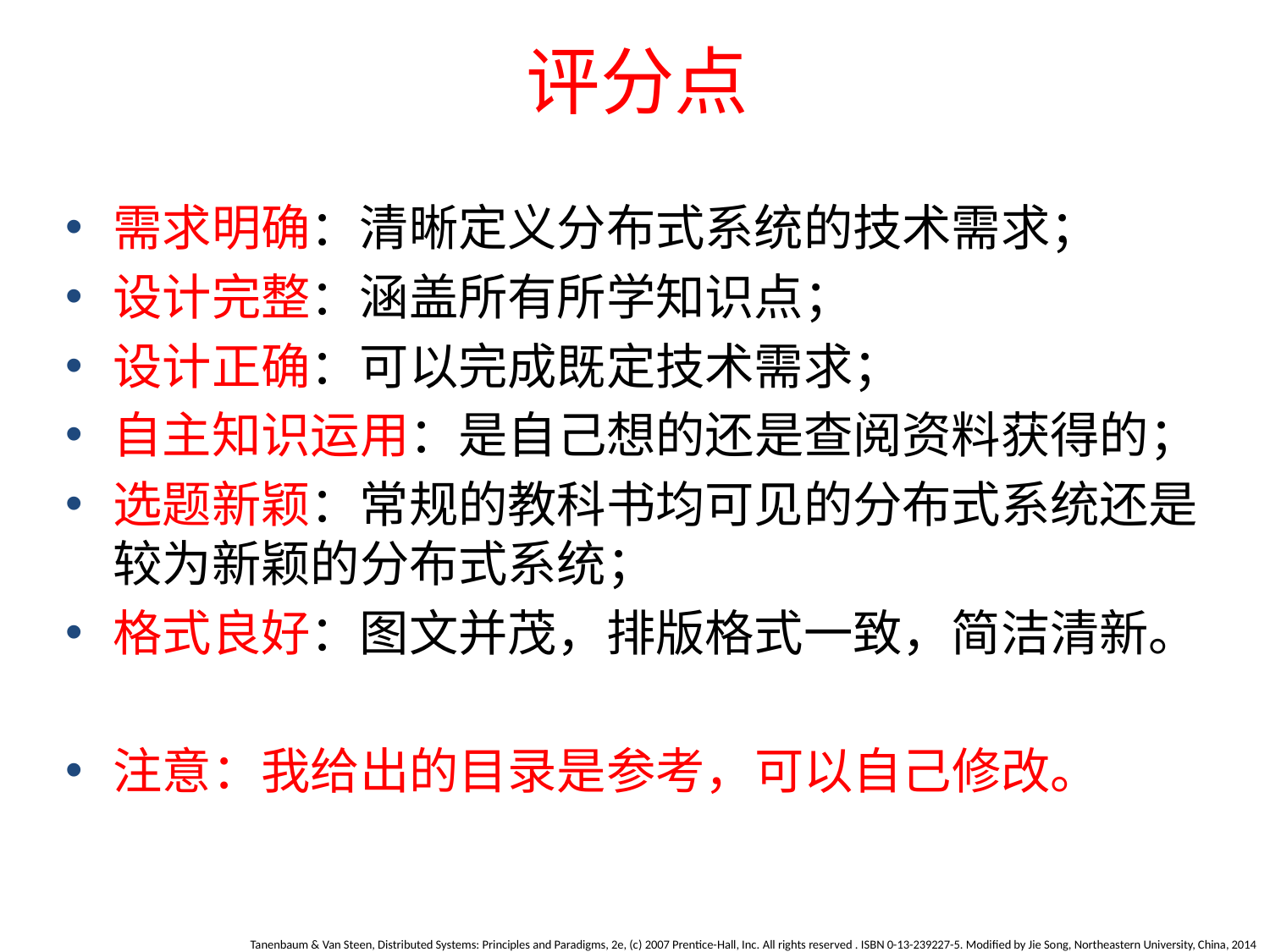

# 评分点
需求明确：清晰定义分布式系统的技术需求；
设计完整：涵盖所有所学知识点；
设计正确：可以完成既定技术需求；
自主知识运用：是自己想的还是查阅资料获得的；
选题新颖：常规的教科书均可见的分布式系统还是较为新颖的分布式系统；
格式良好：图文并茂，排版格式一致，简洁清新。

注意：我给出的目录是参考，可以自己修改。